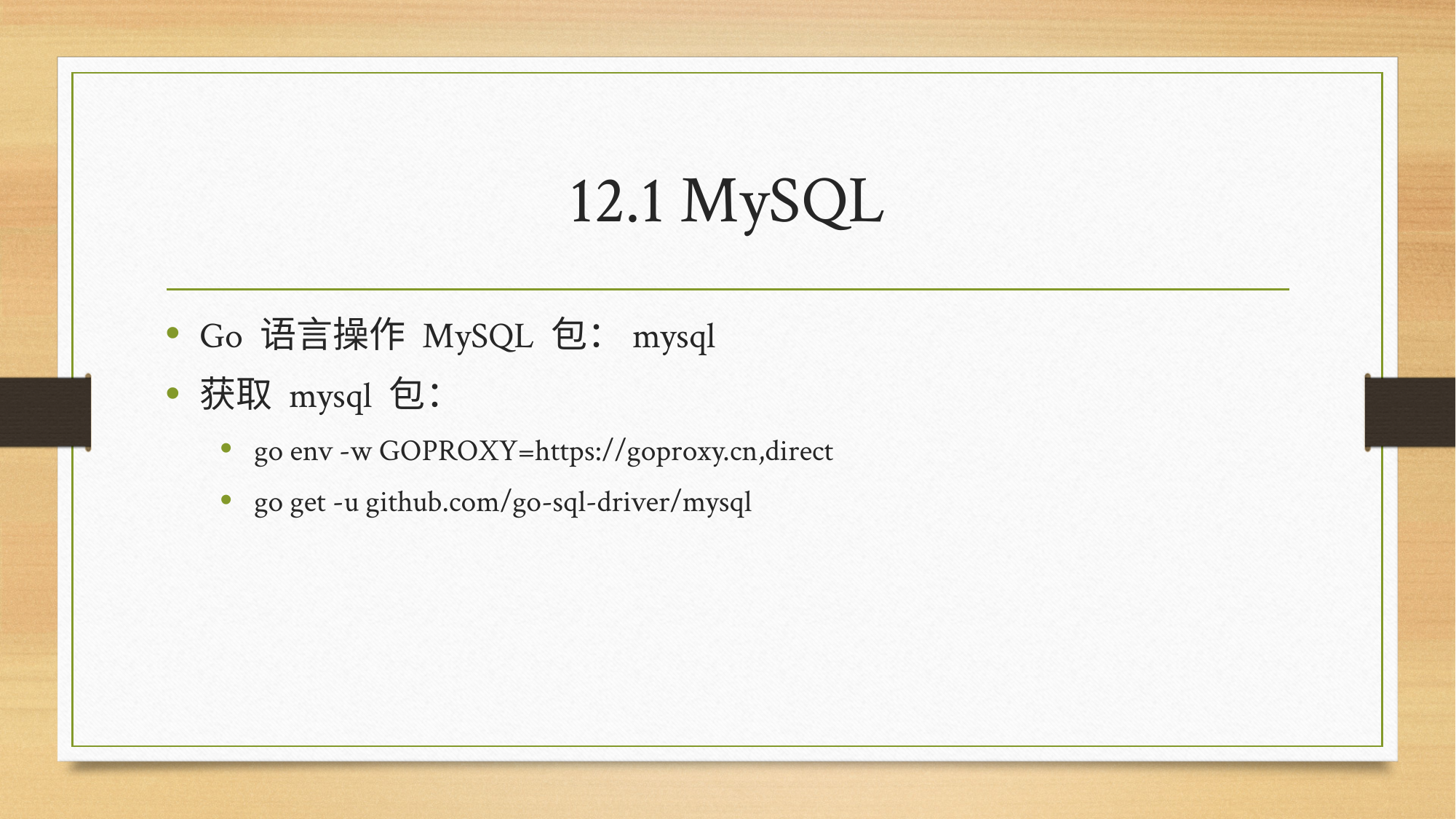

# 12.1 MySQL
Go 语言操作 MySQL 包：mysql
获取 mysql 包：
go env -w GOPROXY=https://goproxy.cn,direct
go get -u github.com/go-sql-driver/mysql